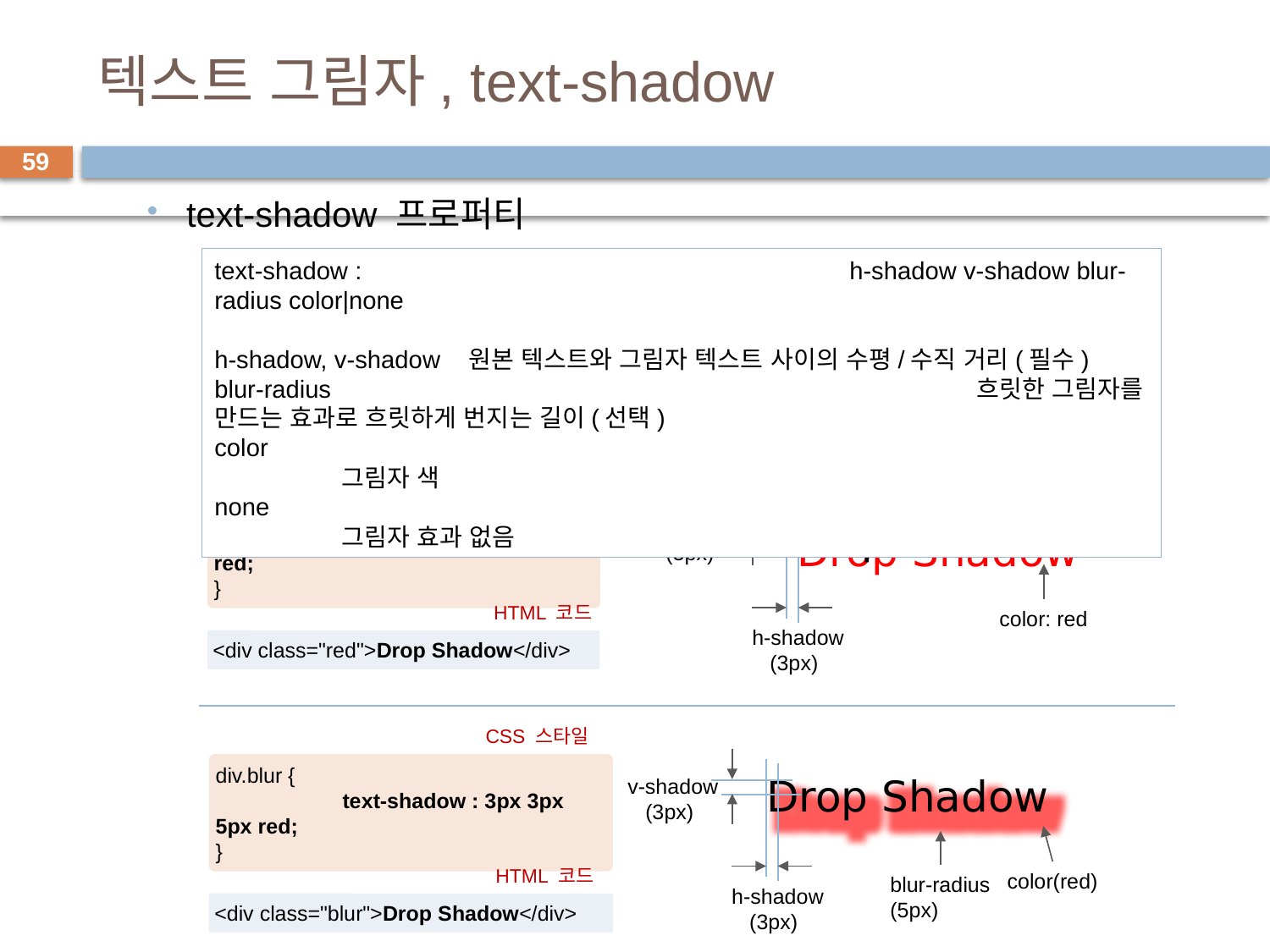

# 텍스트 그림자, text-shadow
59
text-shadow 프로퍼티

text-shadow : 				h-shadow v-shadow blur-radius color|none

h-shadow, v-shadow	원본 텍스트와 그림자 텍스트 사이의 수평/수직 거리(필수)
blur-radius						흐릿한 그림자를 만드는 효과로 흐릿하게 번지는 길이(선택)
color								그림자 색
none								그림자 효과 없음
CSS 스타일
Drop Shadow
v-shadow
   (3px)
Drop Shadow
color: red
h-shadow
   (3px)
div.red {
	text-shadow : 3px 3px red;
}
HTML 코드
<div class="red">Drop Shadow</div>
CSS 스타일
Drop Shadow
v-shadow
   (3px)
Drop Shadow
color(red)
blur-radius
(5px)
h-shadow
   (3px)
div.blur {
	text-shadow : 3px 3px 5px red;
}
HTML 코드
<div class="blur">Drop Shadow</div>